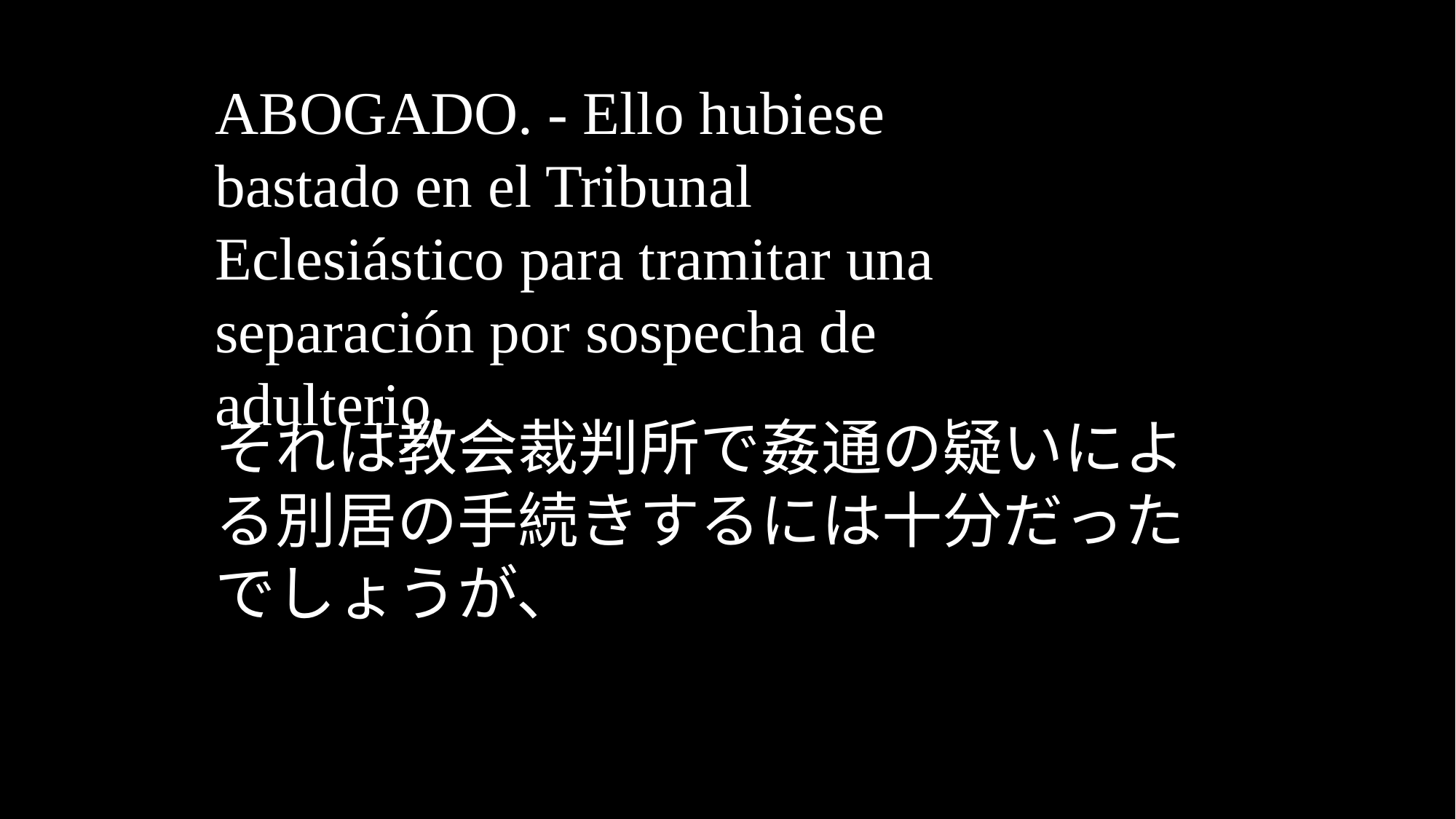

ABOGADO. - Ello hubiese bastado en el Tribunal Eclesiástico para tramitar una separación por sospecha de adulterio,

それは教会裁判所で姦通の疑いによる別居の手続きするには十分だったでしょうが、